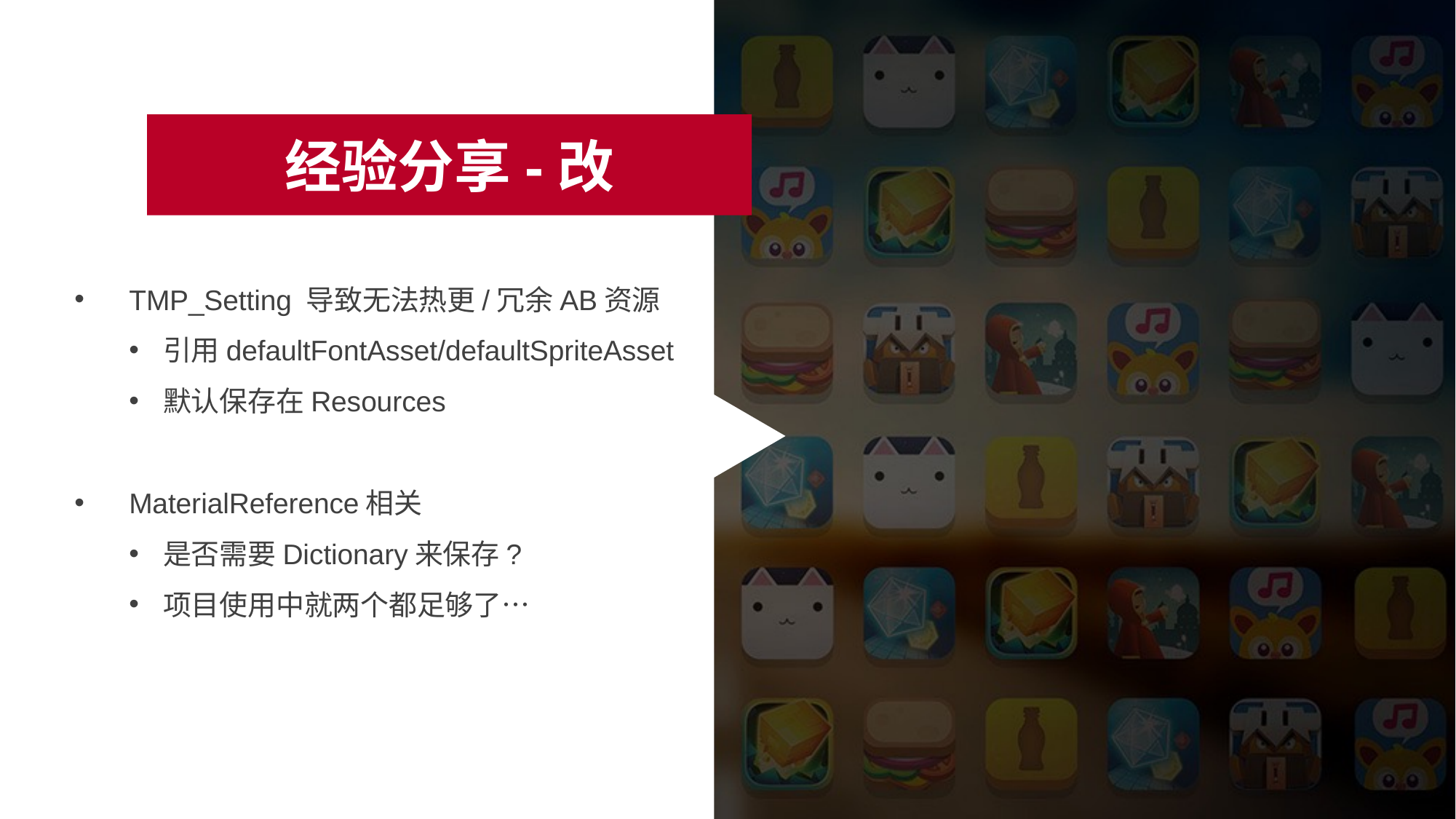

经验分享-改

TMP_Setting 导致无法热更/冗余AB资源
引用defaultFontAsset/defaultSpriteAsset
默认保存在Resources

MaterialReference相关
是否需要Dictionary来保存?
项目使用中就两个都足够了…